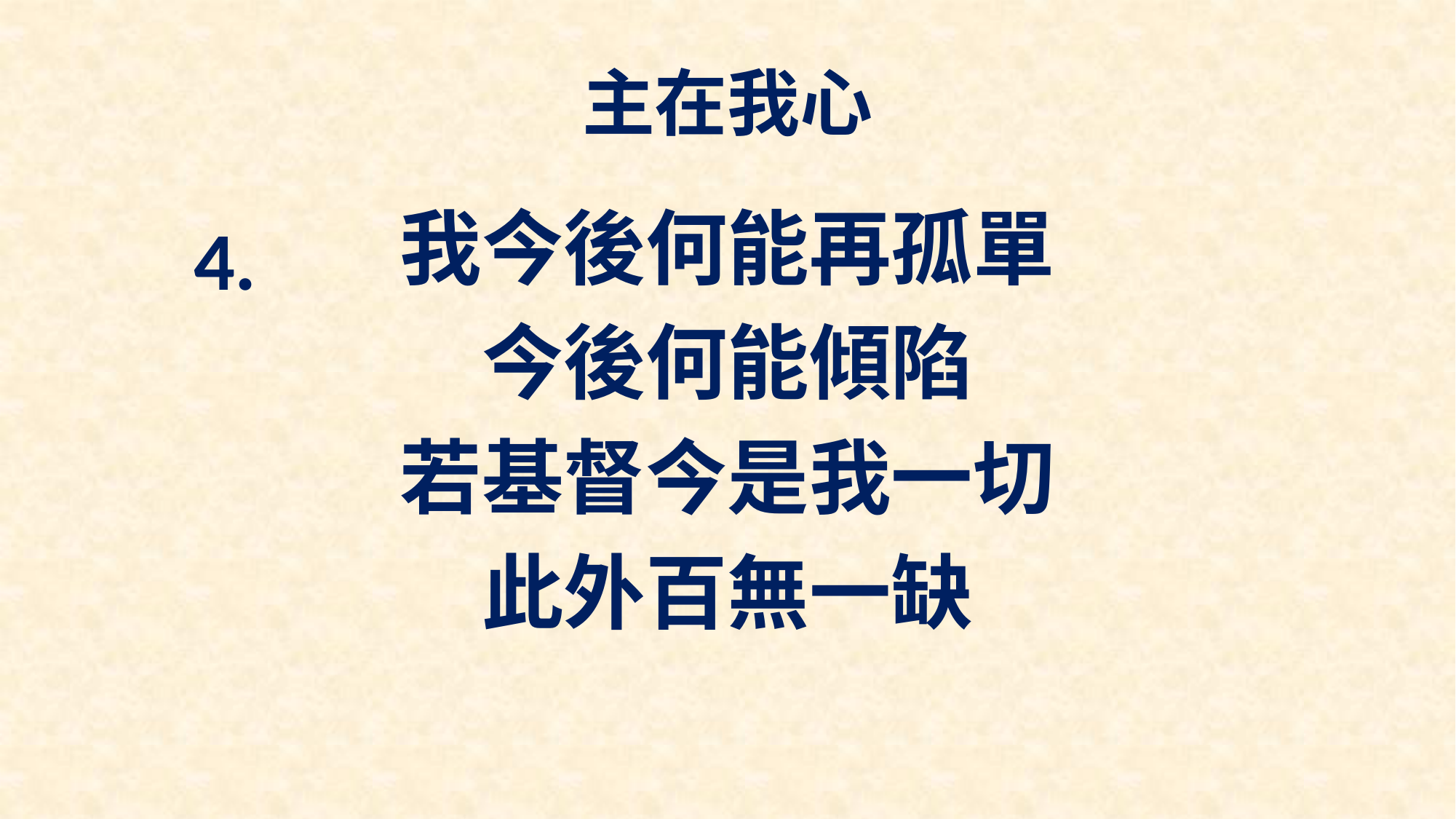

# 主在我心
我今後何能再孤單
今後何能傾陷
若基督今是我一切
此外百無一缺
4.